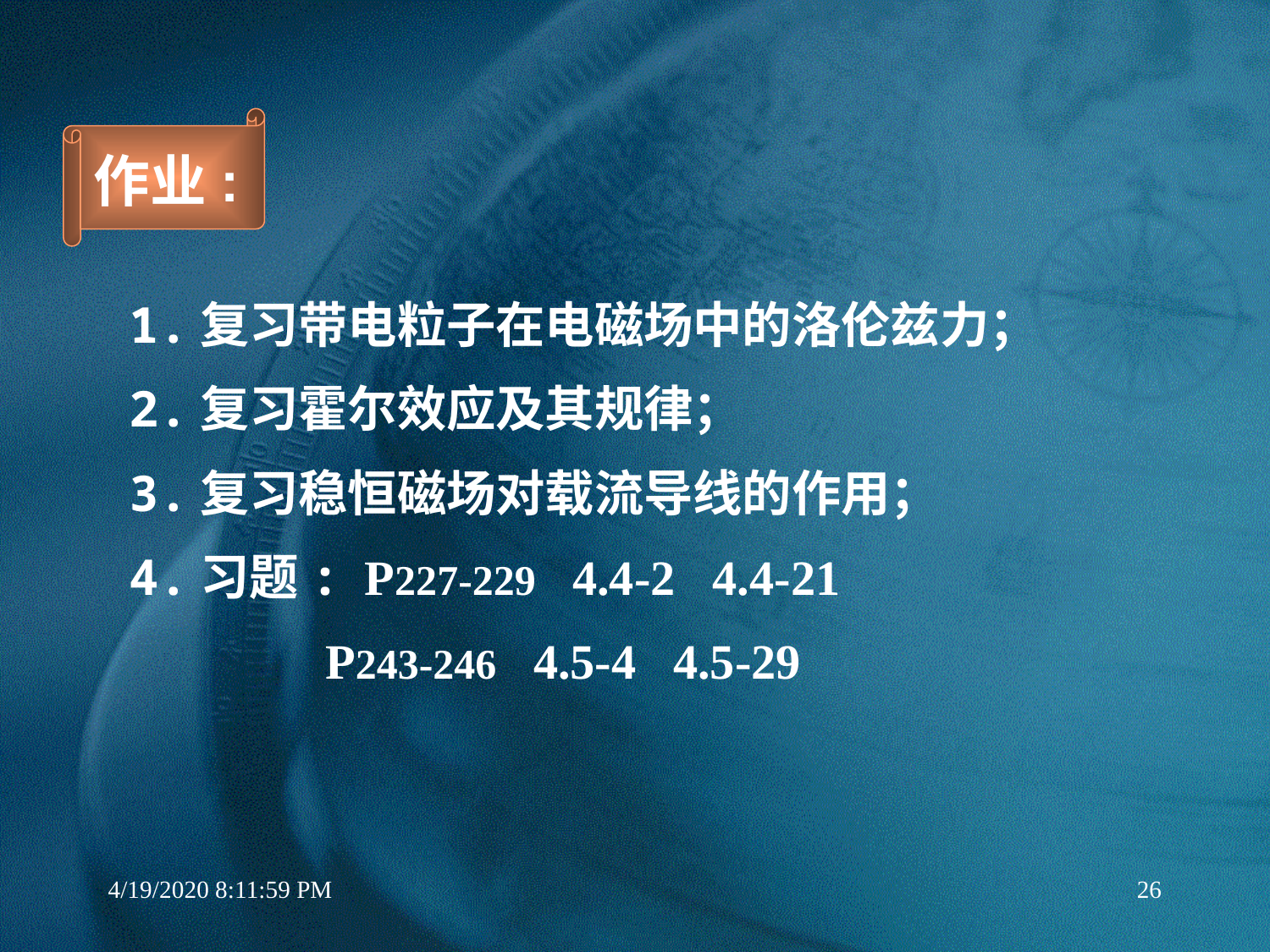

作业:
1.复习带电粒子在电磁场中的洛伦兹力；
2.复习霍尔效应及其规律；
3.复习稳恒磁场对载流导线的作用；
4.习题:  P227-229   4.4-2   4.4-21
                P243-246   4.5-4   4.5-29
4/19/2020 8:11:59 PM
26